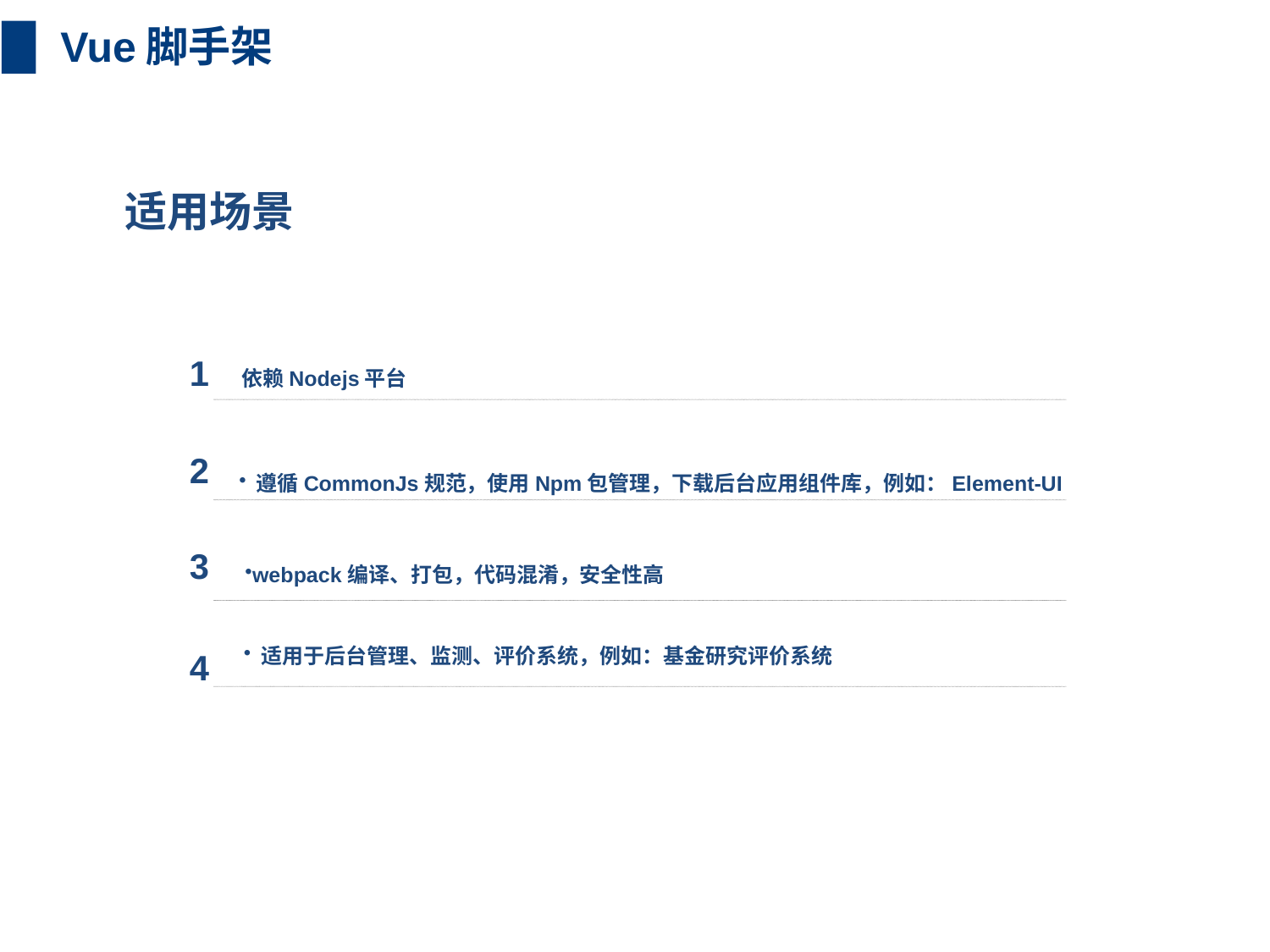

Vue脚手架

适用场景
1
依赖Nodejs平台

2
 遵循CommonJs规范，使用Npm包管理，下载后台应用组件库，例如：Element-UI

3
webpack编译、打包，代码混淆，安全性高

 适用于后台管理、监测、评价系统，例如：基金研究评价系统
4